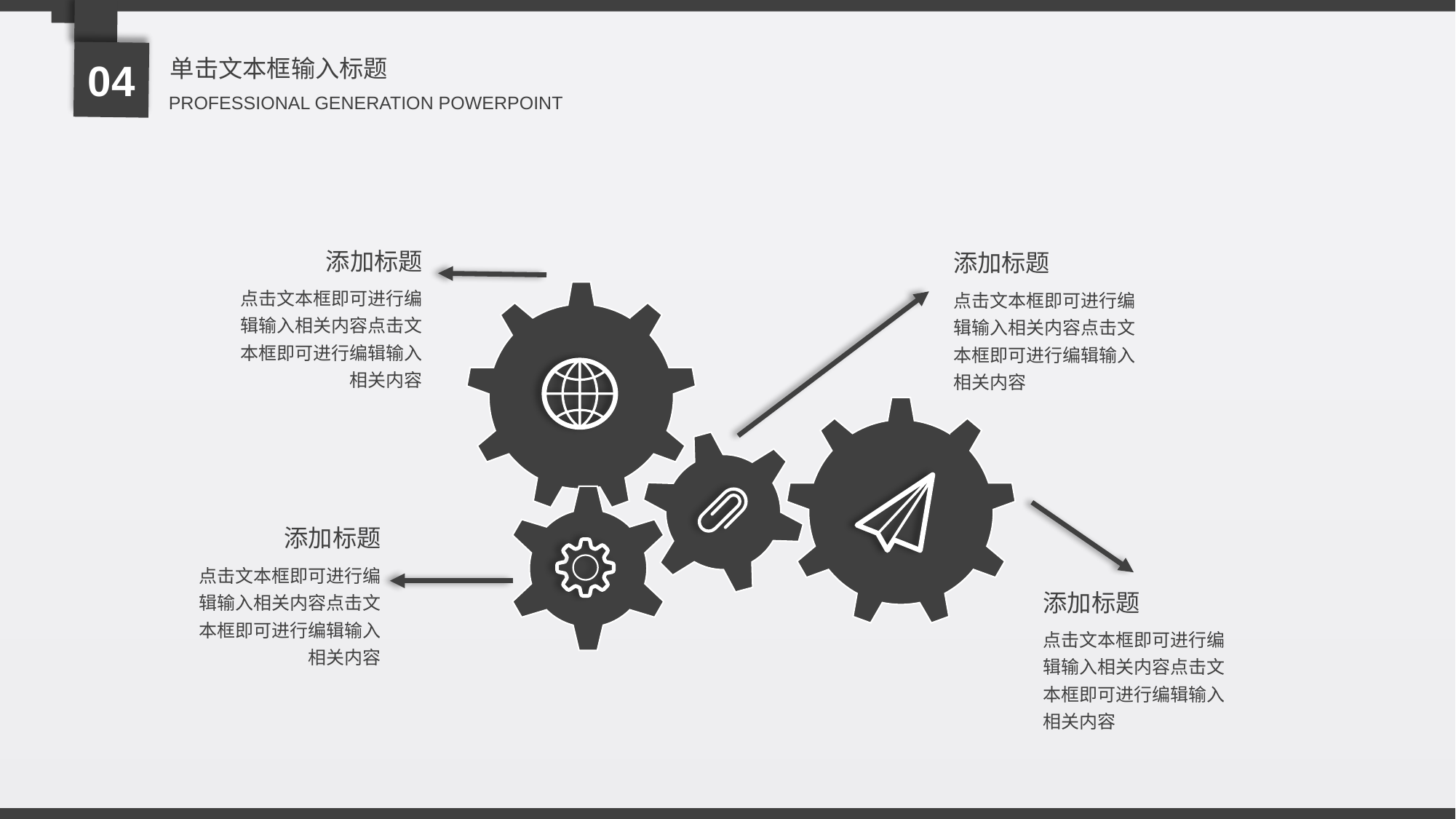

单击文本框输入标题
04
PROFESSIONAL GENERATION POWERPOINT
添加标题
添加标题

点击文本框即可进行编辑输入相关内容点击文本框即可进行编辑输入相关内容
点击文本框即可进行编辑输入相关内容点击文本框即可进行编辑输入相关内容
添加标题
点击文本框即可进行编辑输入相关内容点击文本框即可进行编辑输入相关内容
添加标题
点击文本框即可进行编辑输入相关内容点击文本框即可进行编辑输入相关内容